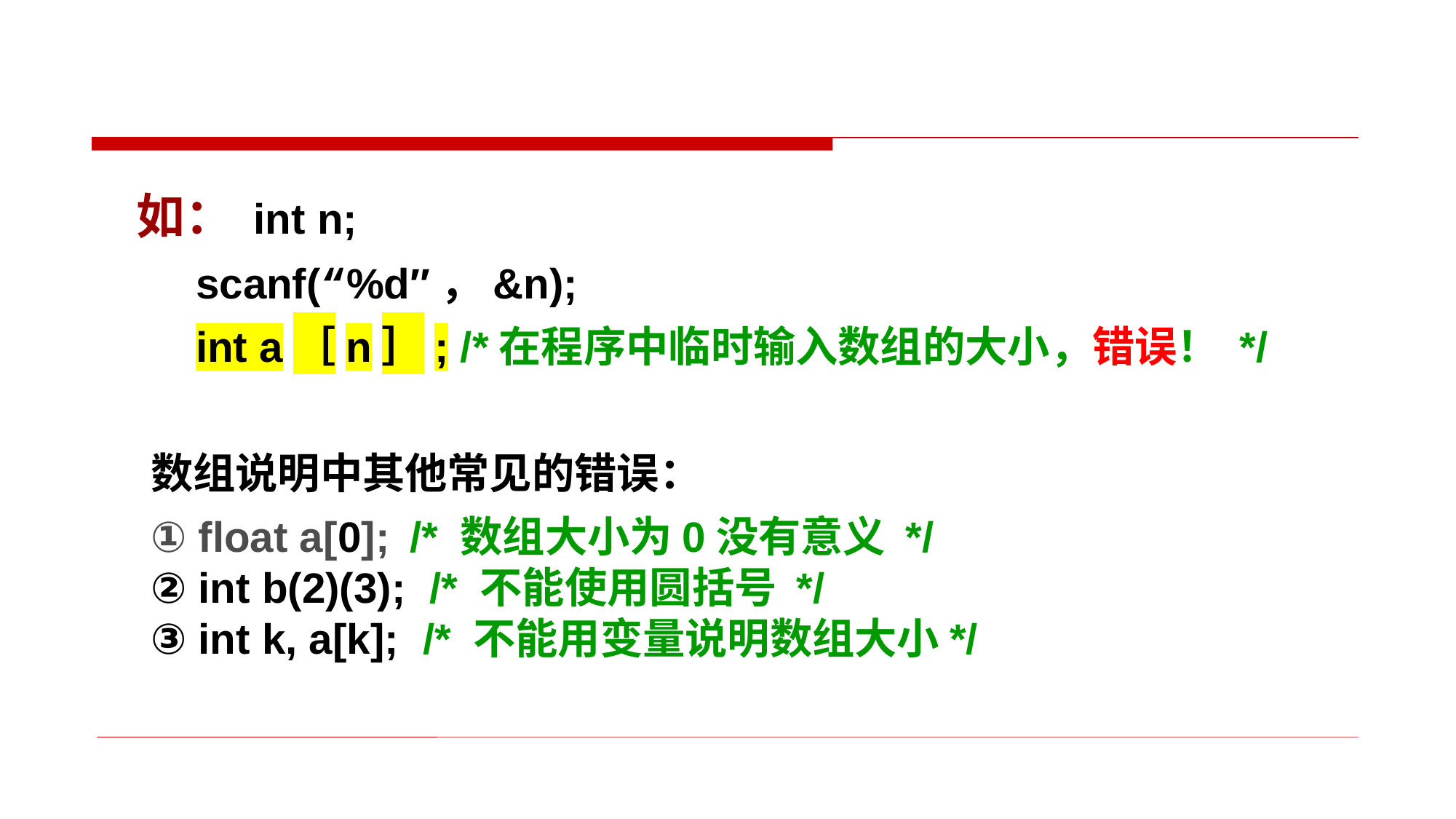

11
如： int n;
     scanf(“%d″，&n);
     int a［n］; /*在程序中临时输入数组的大小，错误！ */

数组说明中其他常见的错误：
① float a[0];	/* 数组大小为0没有意义 */
② int b(2)(3);  /* 不能使用圆括号 */
③ int k, a[k];  /* 不能用变量说明数组大小*/